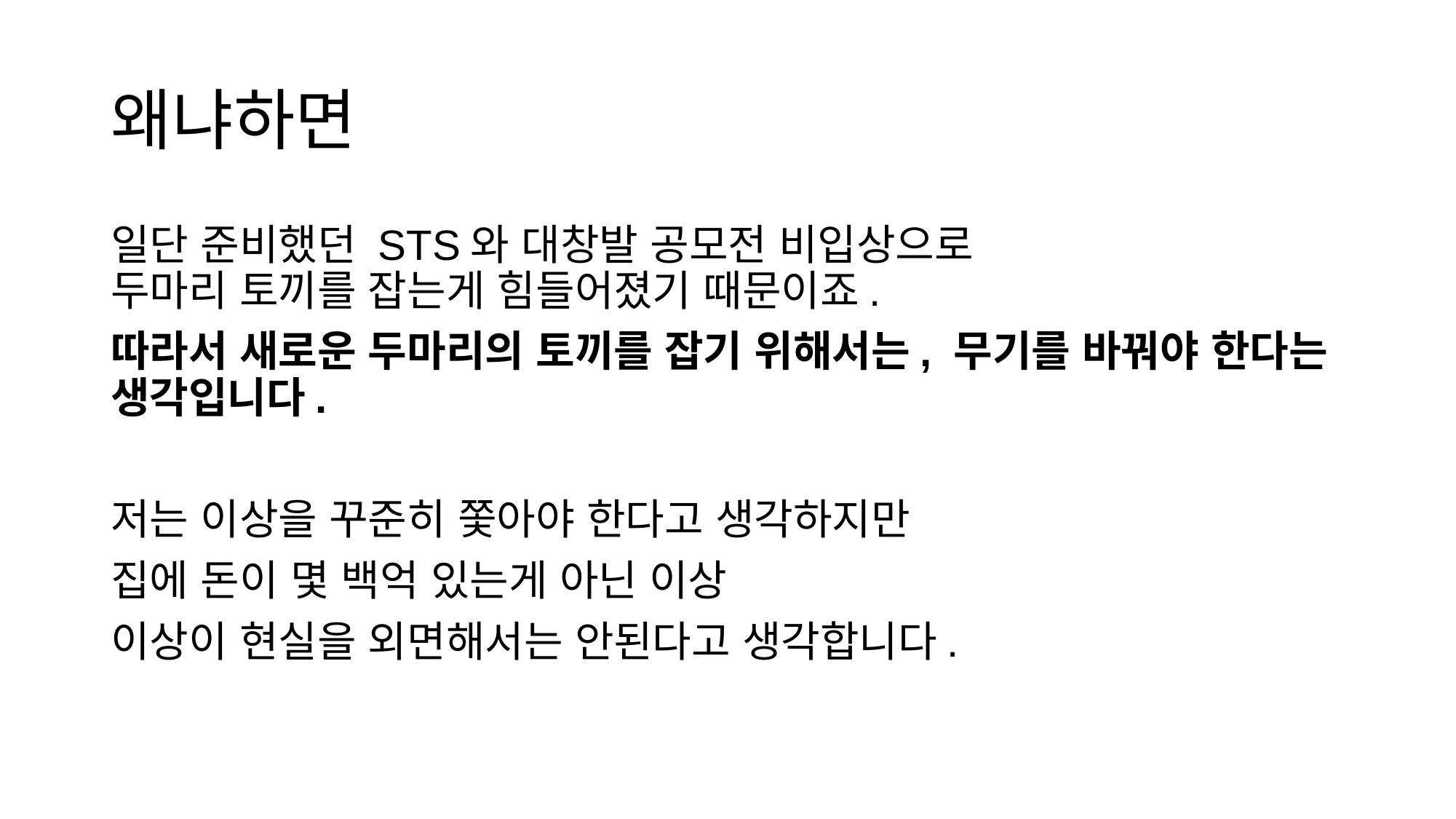

# 왜냐하면
일단 준비했던 STS와 대창발 공모전 비입상으로
두마리 토끼를 잡는게 힘들어졌기 때문이죠.
따라서 새로운 두마리의 토끼를 잡기 위해서는, 무기를 바꿔야 한다는 생각입니다.

저는 이상을 꾸준히 쫓아야 한다고 생각하지만
집에 돈이 몇 백억 있는게 아닌 이상
이상이 현실을 외면해서는 안된다고 생각합니다.